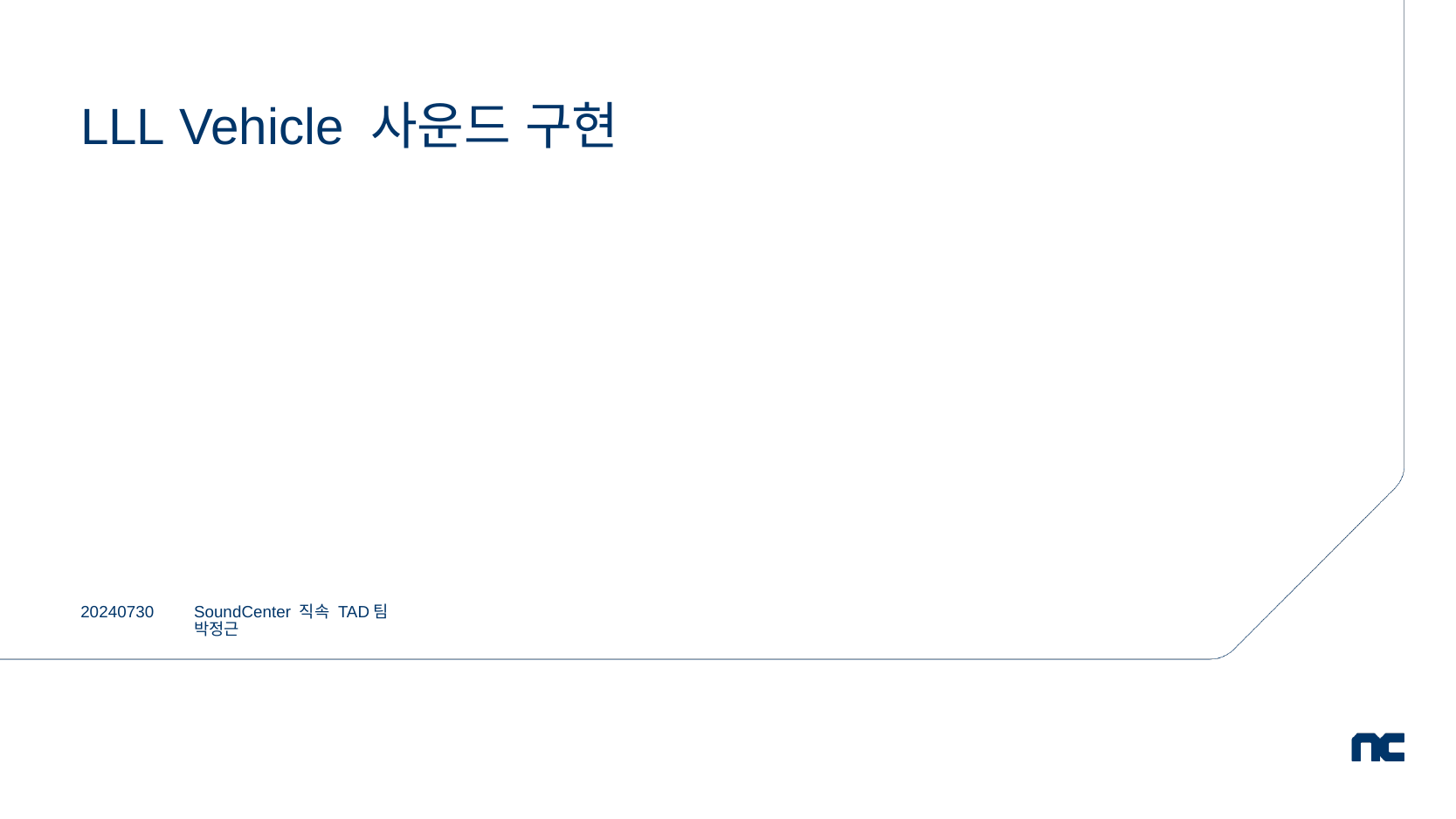

LLL Vehicle 사운드 구현
20240730
SoundCenter 직속 TAD팀 박정근